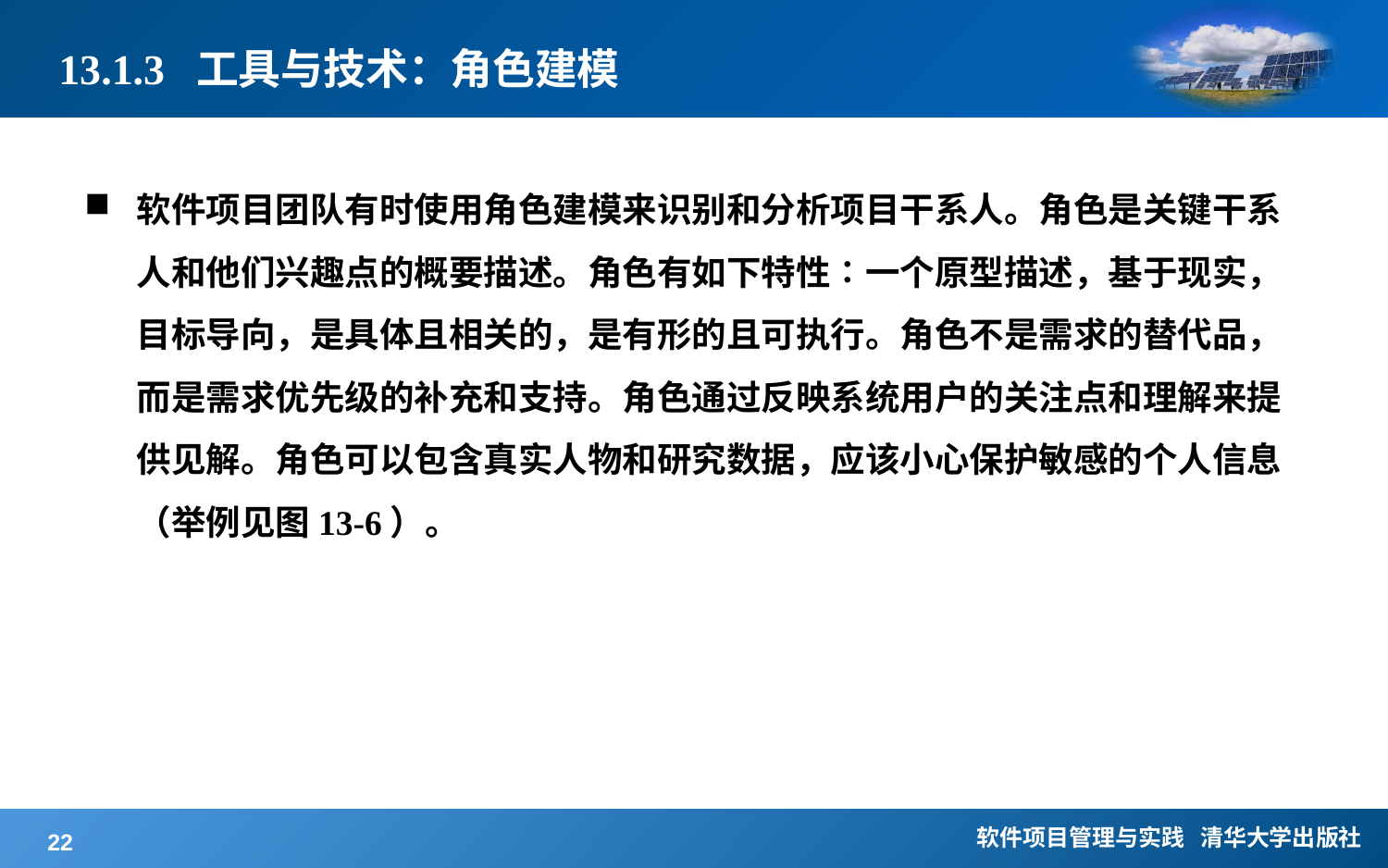

# 13.1.3  工具与技术：角色建模
软件项目团队有时使用角色建模来识别和分析项目干系人。角色是关键干系人和他们兴趣点的概要描述。角色有如下特性∶一个原型描述，基于现实，目标导向，是具体且相关的，是有形的且可执行。角色不是需求的替代品，而是需求优先级的补充和支持。角色通过反映系统用户的关注点和理解来提供见解。角色可以包含真实人物和研究数据，应该小心保护敏感的个人信息（举例见图13-6）。